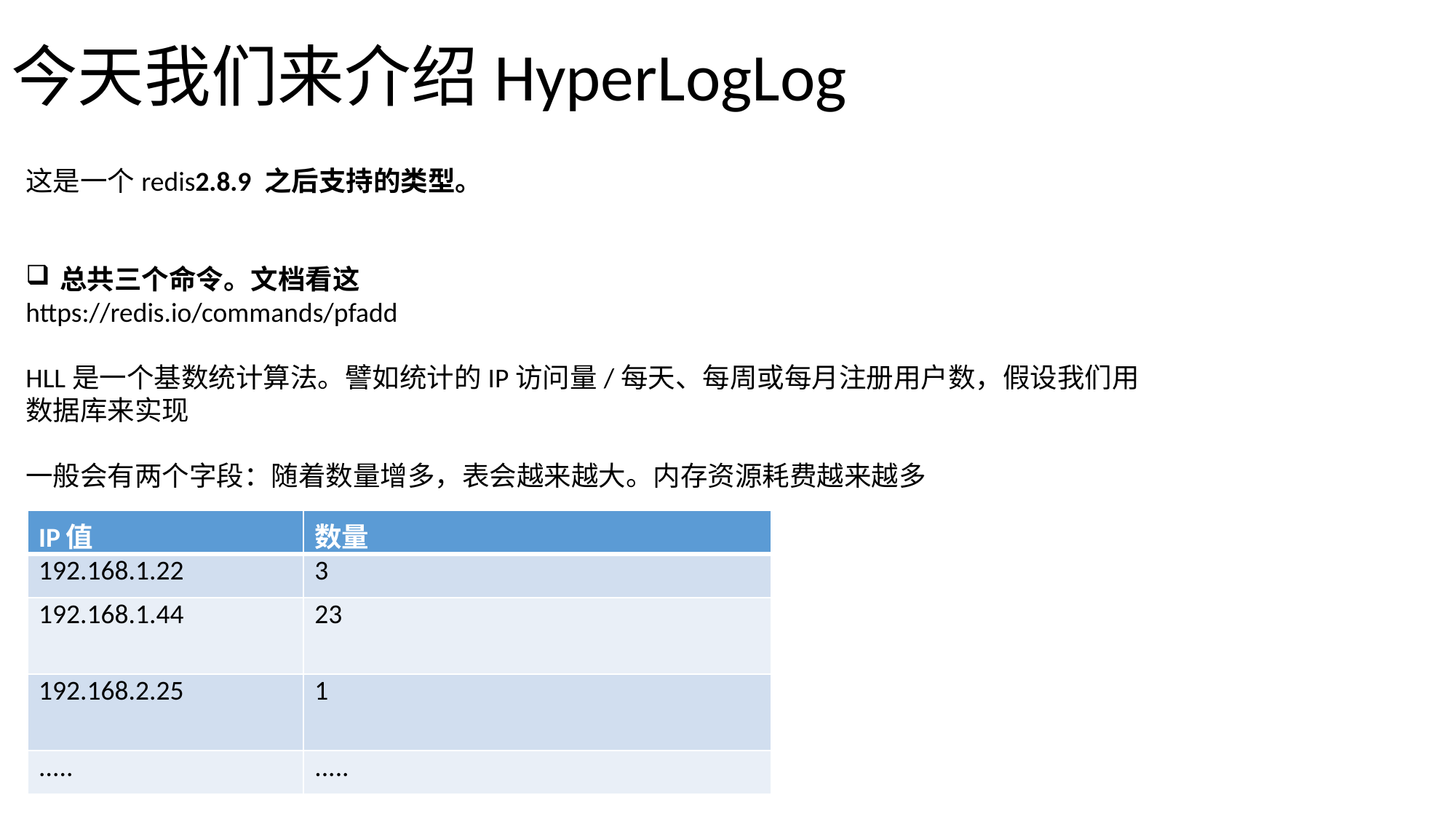

# 今天我们来介绍HyperLogLog
这是一个redis2.8.9 之后支持的类型。

总共三个命令。文档看这
https://redis.io/commands/pfadd

HLL是一个基数统计算法。譬如统计的IP访问量/每天、每周或每月注册用户数，假设我们用数据库来实现

一般会有两个字段：随着数量增多，表会越来越大。内存资源耗费越来越多

| IP值 | 数量 |
| --- | --- |
| 192.168.1.22 | 3 |
| 192.168.1.44 | 23 |
| 192.168.2.25 | 1 |
| ..... | ..... |